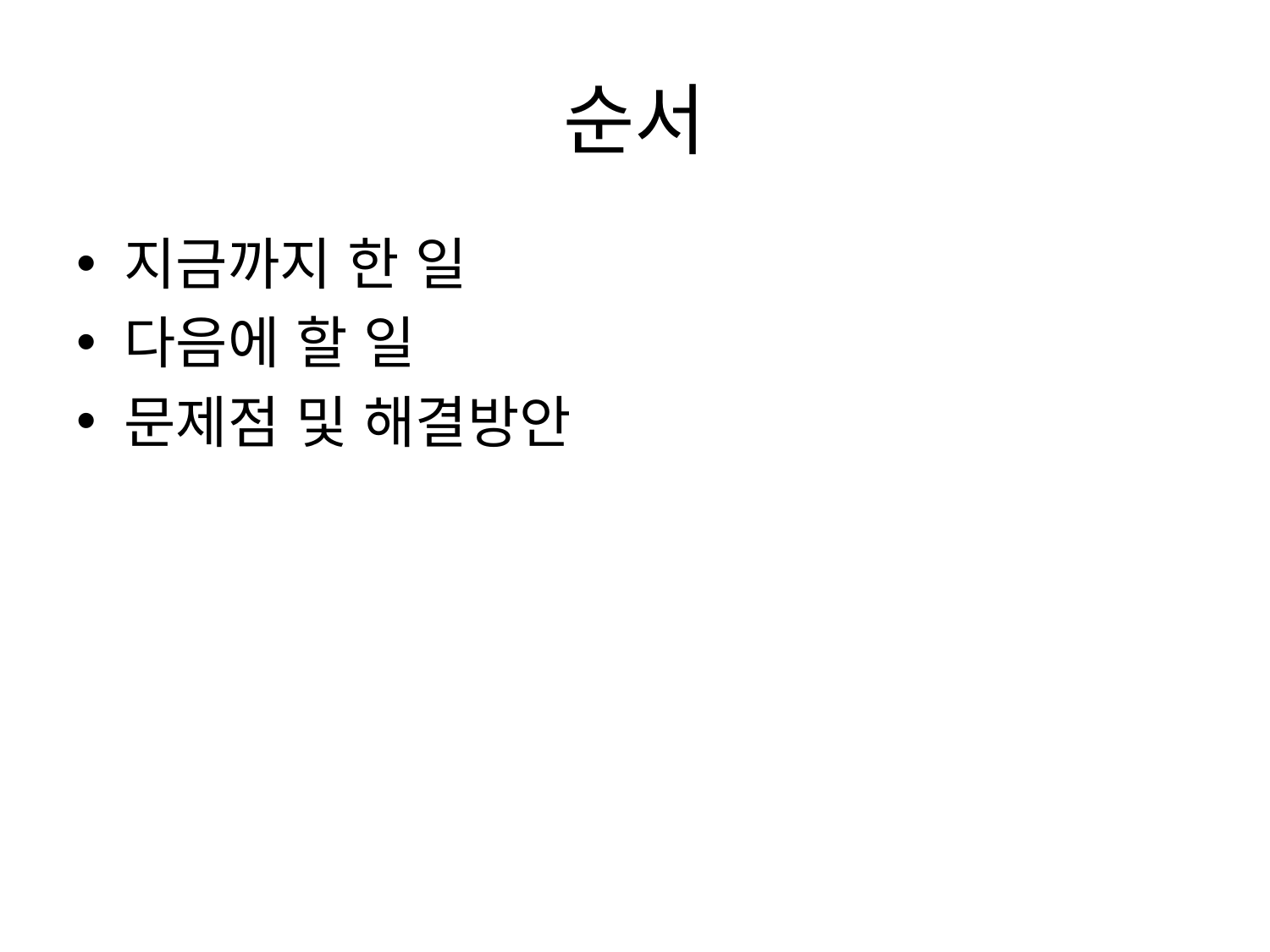

# 순서
지금까지 한 일
다음에 할 일
문제점 및 해결방안